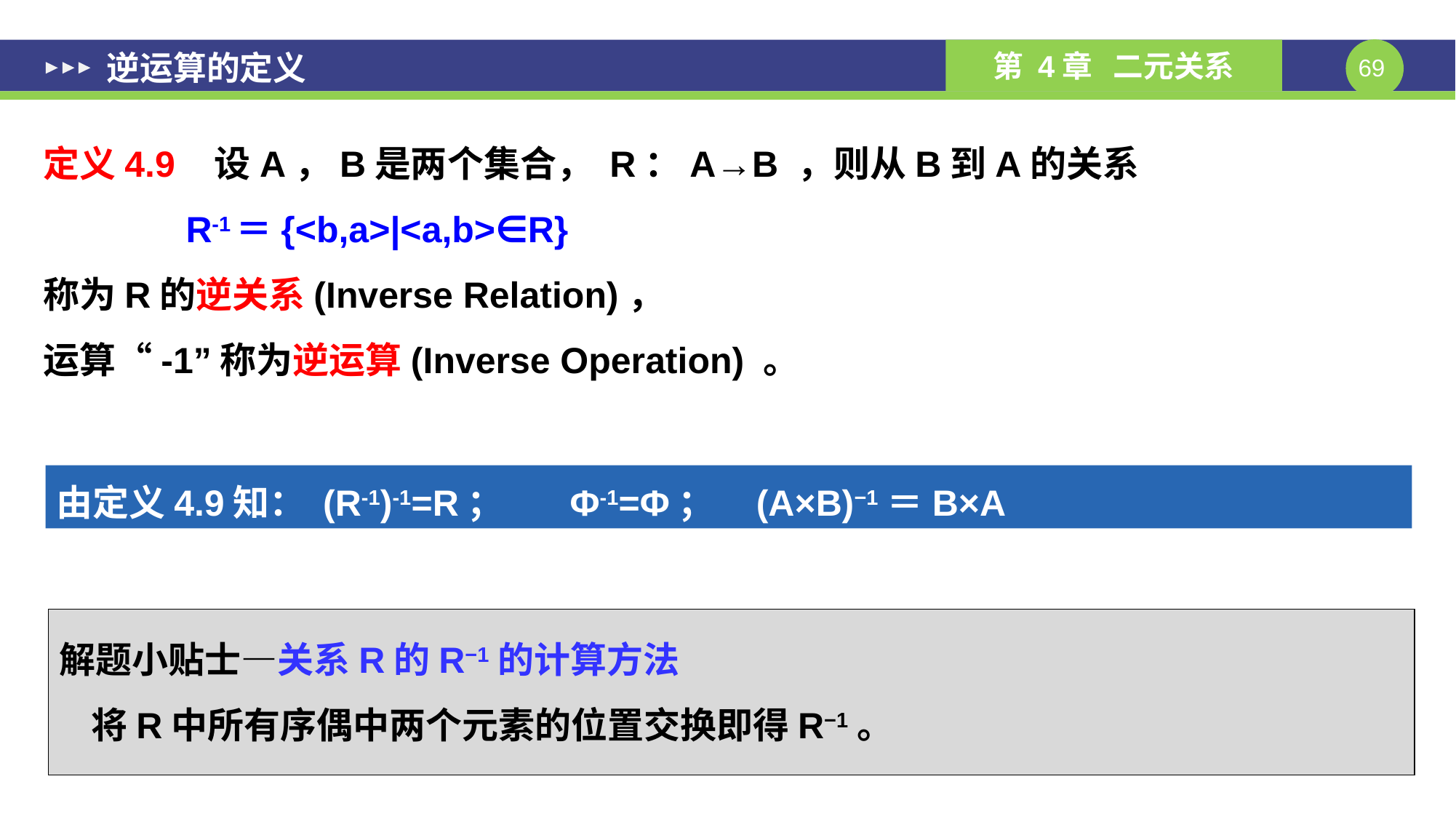

逆运算的定义
# 定义4.9   设A，B是两个集合， R：A→B ，则从B到A的关系
              R-1＝{<b,a>|<a,b>∈R}
称为R的逆关系(Inverse Relation)，
运算“-1”称为逆运算(Inverse Operation) 。
由定义4.9知： (R-1)-1=R；       Φ-1=Φ；    (A×B)−1＝B×A
解题小贴士—关系R的R−1的计算方法
将R中所有序偶中两个元素的位置交换即得R−1。